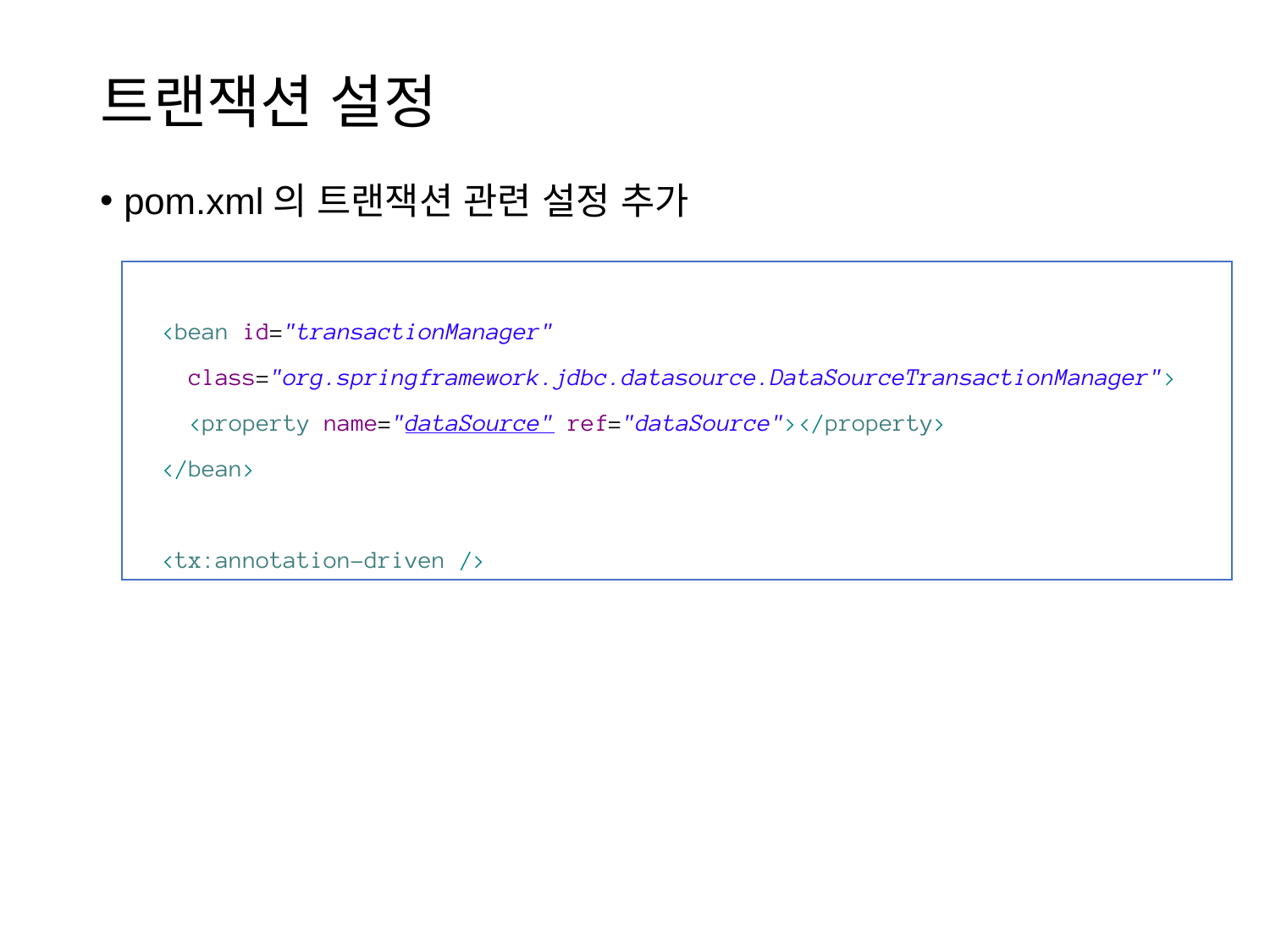

# 트랜잭션 설정
pom.xml의 트랜잭션 관련 설정 추가

  <bean id="transactionManager"
    class="org.springframework.jdbc.datasource.DataSourceTransactionManager">
    <property name="dataSource" ref="dataSource"></property>
  </bean>

  <tx:annotation-driven />